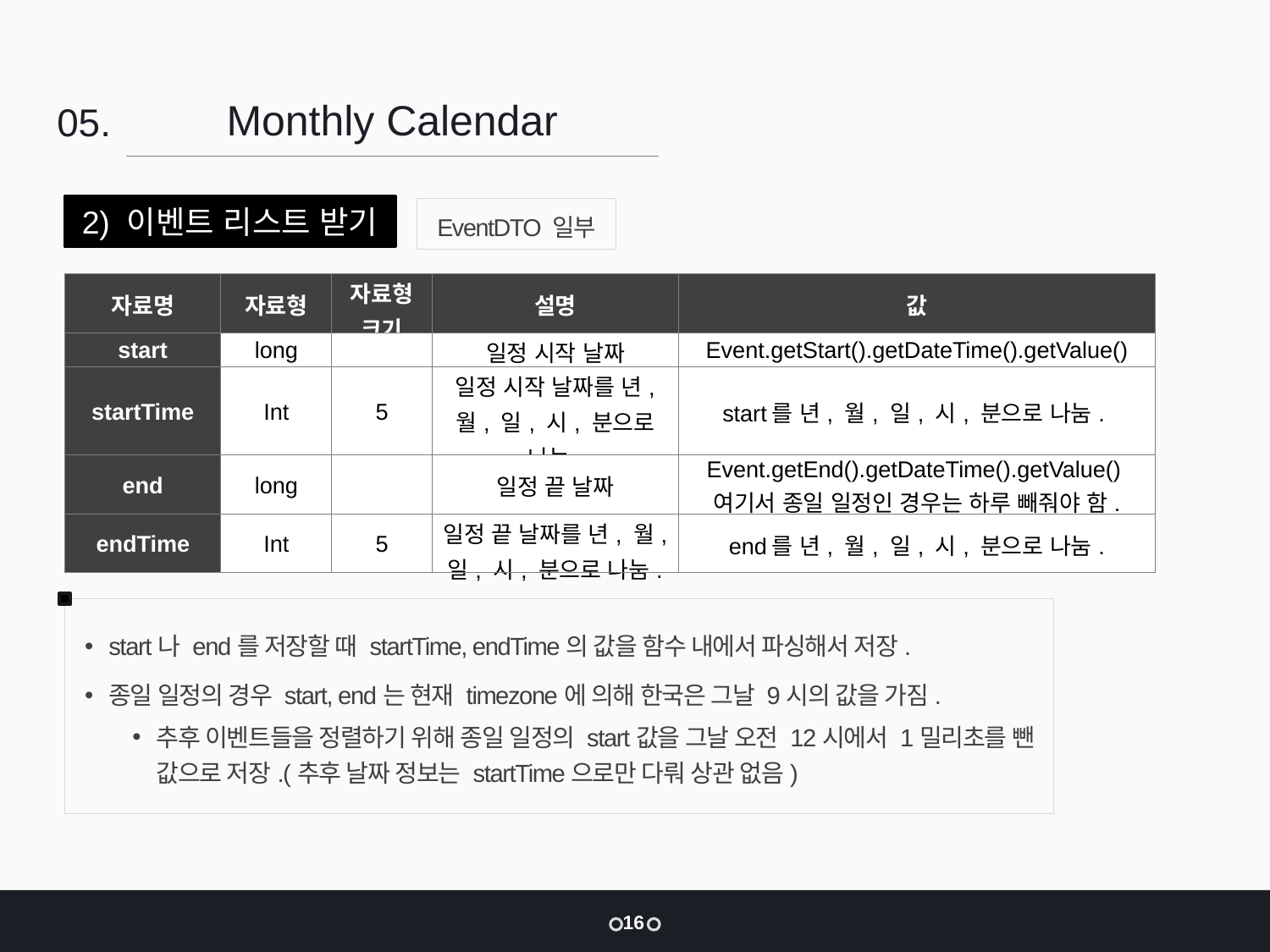

Monthly Calendar
05.
2) 이벤트 리스트 받기
EventDTO 일부
| 자료명 | 자료형 | 자료형 크기 | 설명 | 값 |
| --- | --- | --- | --- | --- |
| start | long |  | 일정 시작 날짜 | Event.getStart().getDateTime().getValue() |
| startTime | Int | 5 | 일정 시작 날짜를 년, 월, 일, 시, 분으로 나눔. | start를 년, 월, 일, 시, 분으로 나눔. |
| end | long |  | 일정 끝 날짜 | Event.getEnd().getDateTime().getValue() 여기서 종일 일정인 경우는 하루 빼줘야 함. |
| endTime | Int | 5 | 일정 끝 날짜를 년, 월, 일, 시, 분으로 나눔. | end를 년, 월, 일, 시, 분으로 나눔. |

start나 end를 저장할 때 startTime, endTime의 값을 함수 내에서 파싱해서 저장.
종일 일정의 경우 start, end는 현재 timezone에 의해 한국은 그날 9시의 값을 가짐.
추후 이벤트들을 정렬하기 위해 종일 일정의 start값을 그날 오전 12시에서 1밀리초를 뺀 값으로 저장.(추후 날짜 정보는 startTime으로만 다뤄 상관 없음)
16